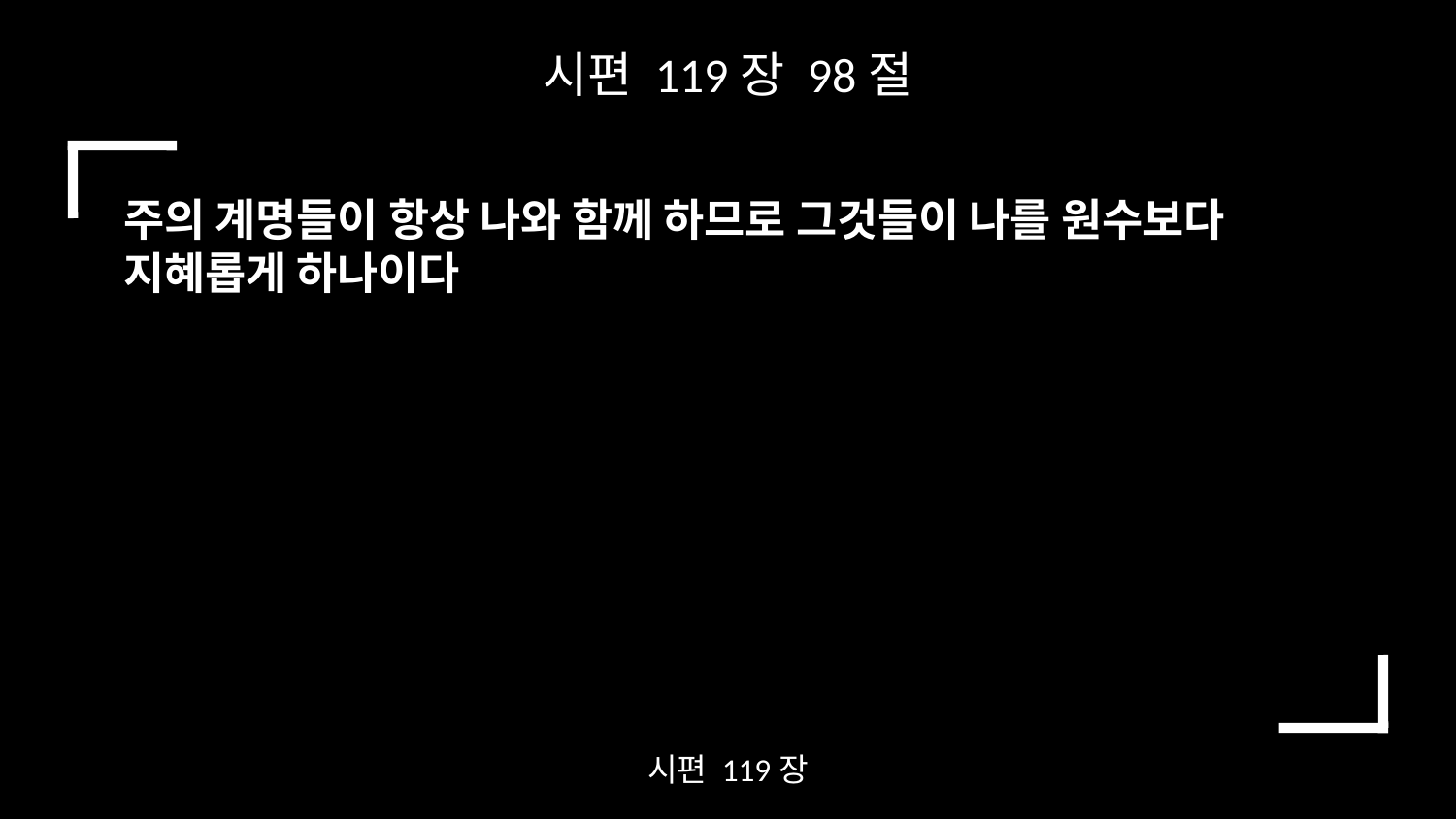

시편 119장 98절

주의 계명들이 항상 나와 함께 하므로 그것들이 나를 원수보다 지혜롭게 하나이다

시편 119장